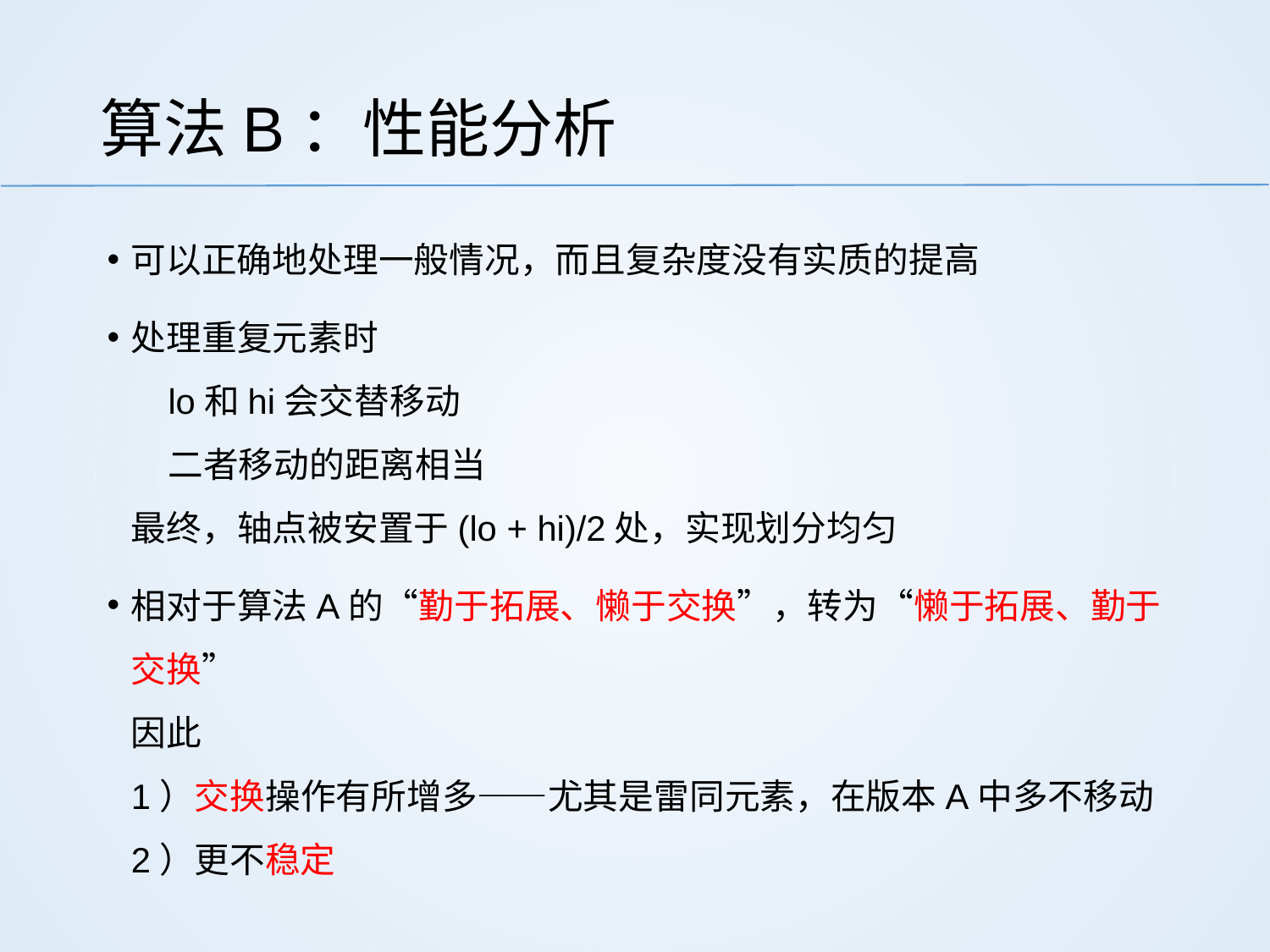

# 算法B：性能分析
可以正确地处理一般情况，而且复杂度没有实质的提高
处理重复元素时
	lo和hi会交替移动
	二者移动的距离相当
最终，轴点被安置于(lo + hi)/2处，实现划分均匀
相对于算法A的“勤于拓展、懒于交换”，转为“懒于拓展、勤于交换”
因此
1）交换操作有所增多——尤其是雷同元素，在版本A中多不移动
2）更不稳定